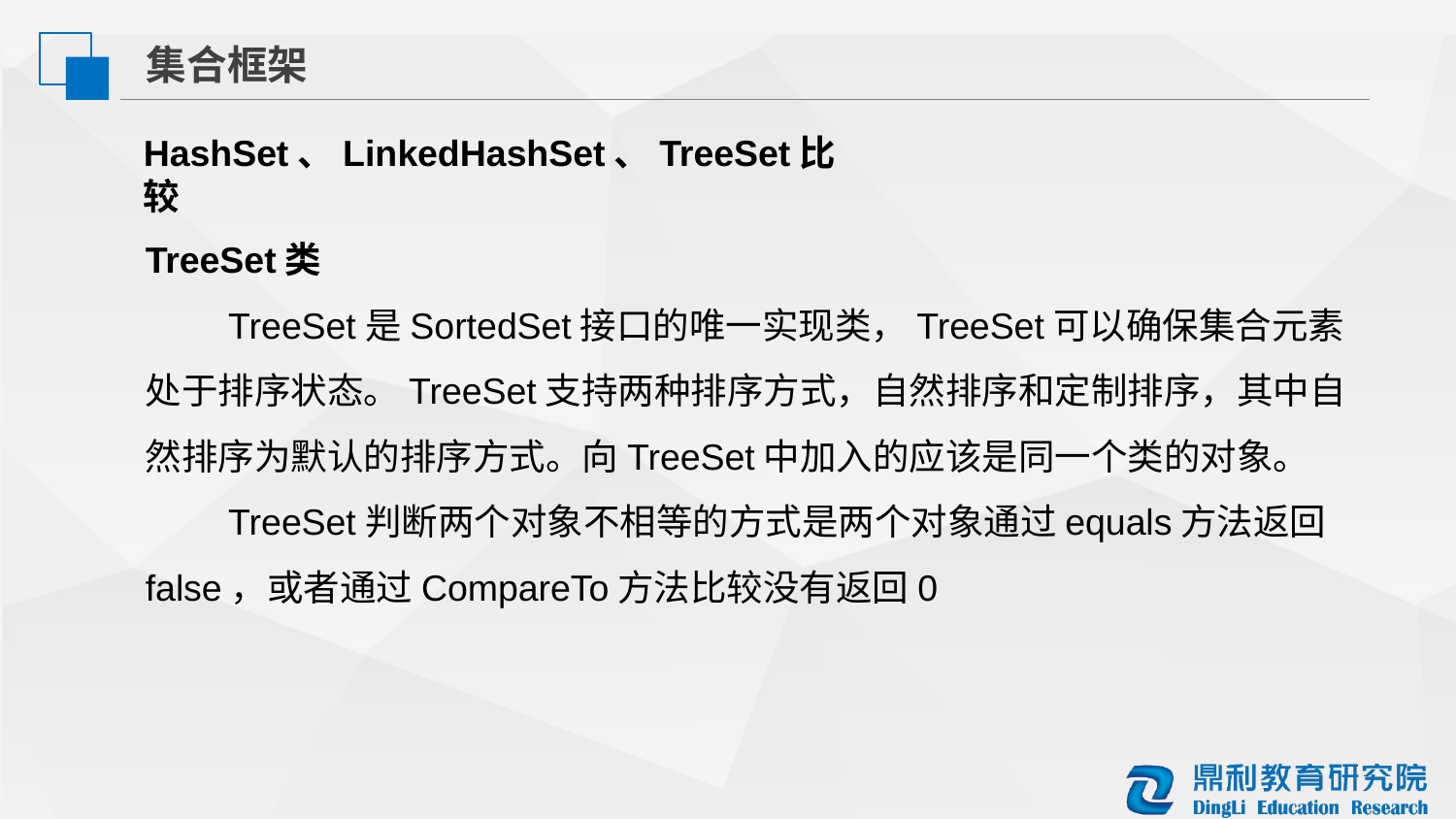

集合框架
HashSet、LinkedHashSet、TreeSet比较
TreeSet类
         TreeSet是SortedSet接口的唯一实现类，TreeSet可以确保集合元素处于排序状态。TreeSet支持两种排序方式，自然排序和定制排序，其中自然排序为默认的排序方式。向TreeSet中加入的应该是同一个类的对象。
         TreeSet判断两个对象不相等的方式是两个对象通过equals方法返回false，或者通过CompareTo方法比较没有返回0